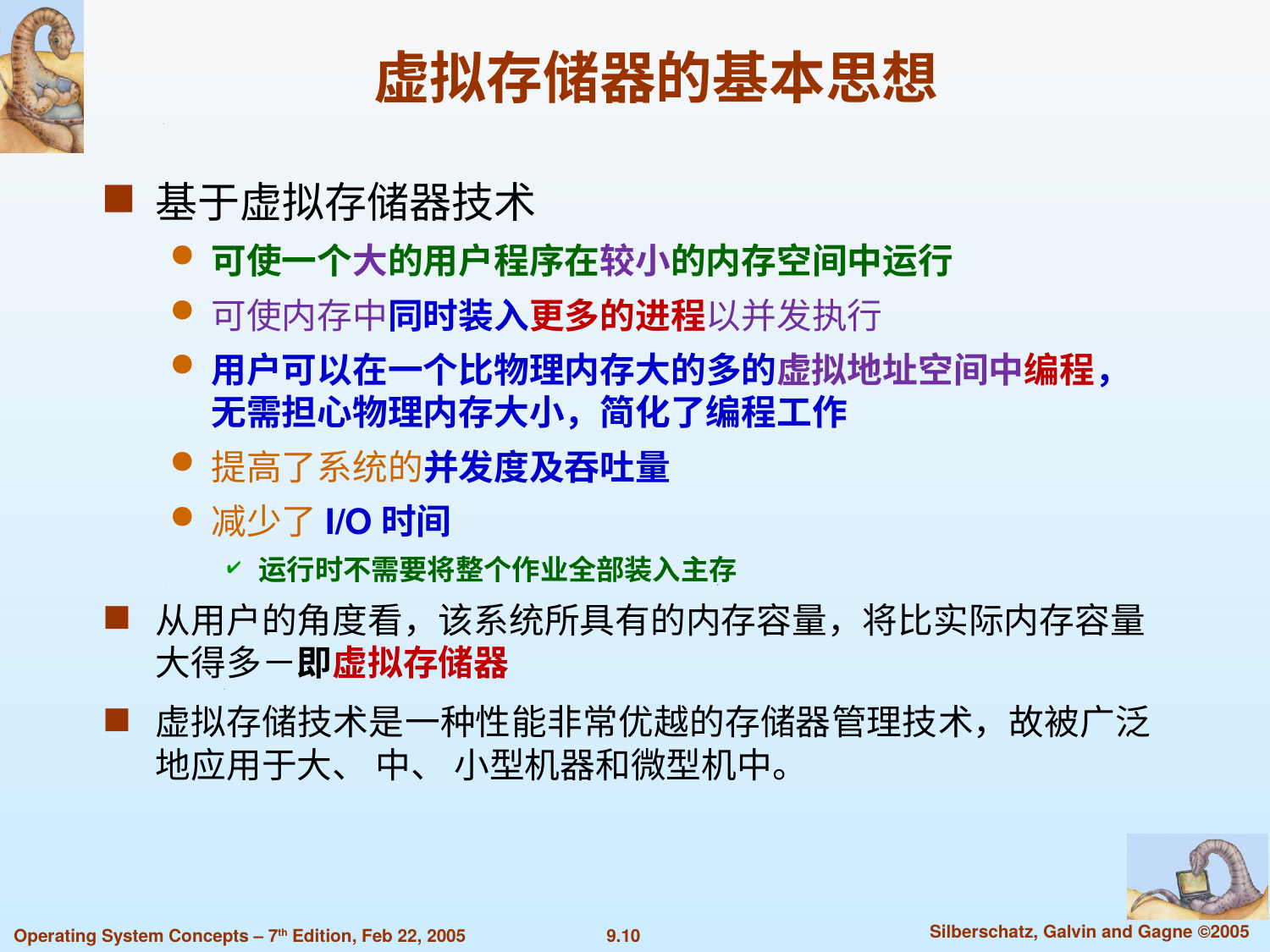

虚拟存储器的基本思想
基于虚拟存储器技术
可使一个大的用户程序在较小的内存空间中运行
可使内存中同时装入更多的进程以并发执行
用户可以在一个比物理内存大的多的虚拟地址空间中编程，无需担心物理内存大小，简化了编程工作
提高了系统的并发度及吞吐量
减少了I/O时间
运行时不需要将整个作业全部装入主存
从用户的角度看，该系统所具有的内存容量，将比实际内存容量大得多－即虚拟存储器
虚拟存储技术是一种性能非常优越的存储器管理技术，故被广泛地应用于大、 中、 小型机器和微型机中。